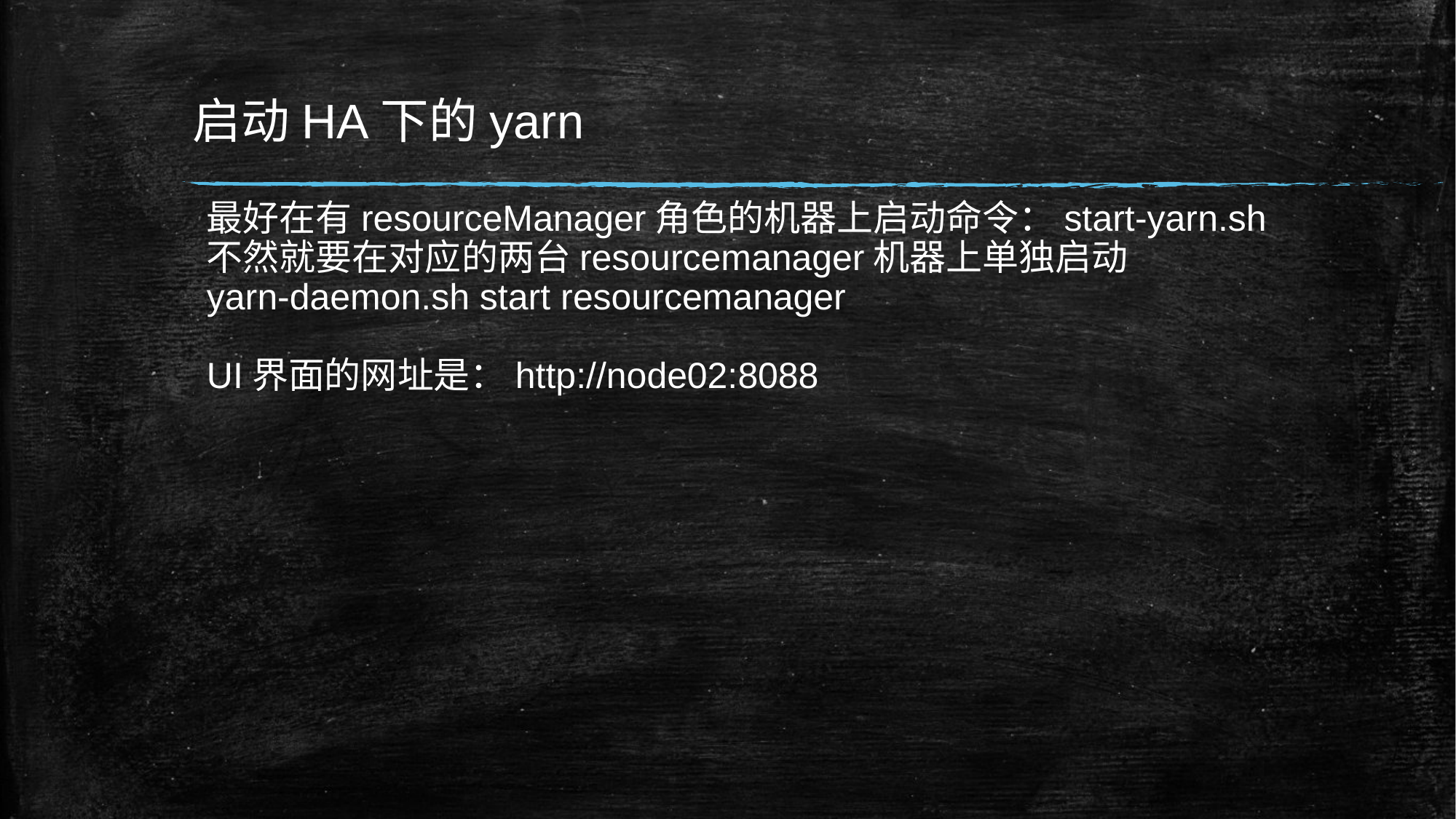

# 启动HA下的yarn
最好在有resourceManager角色的机器上启动命令：start-yarn.sh
不然就要在对应的两台resourcemanager机器上单独启动
yarn-daemon.sh start resourcemanager

UI界面的网址是：http://node02:8088